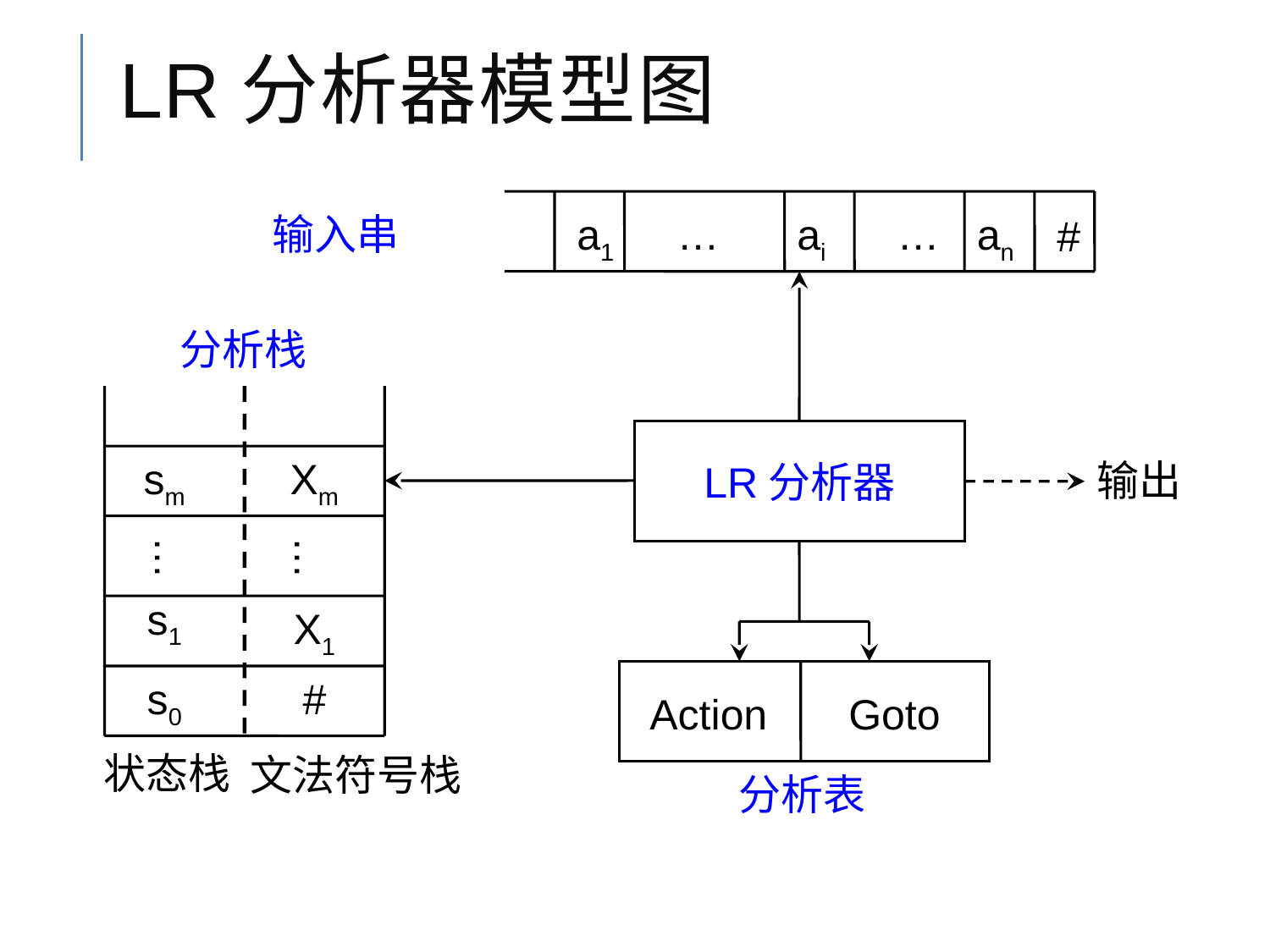

# LR分析器模型图

a1
…
ai
…
an
#

输入串

分析栈

sm
Xm

…
…
s1

X1

s0
#

LR分析器
输出

Action
Goto
分析表
状态栈
文法符号栈
12